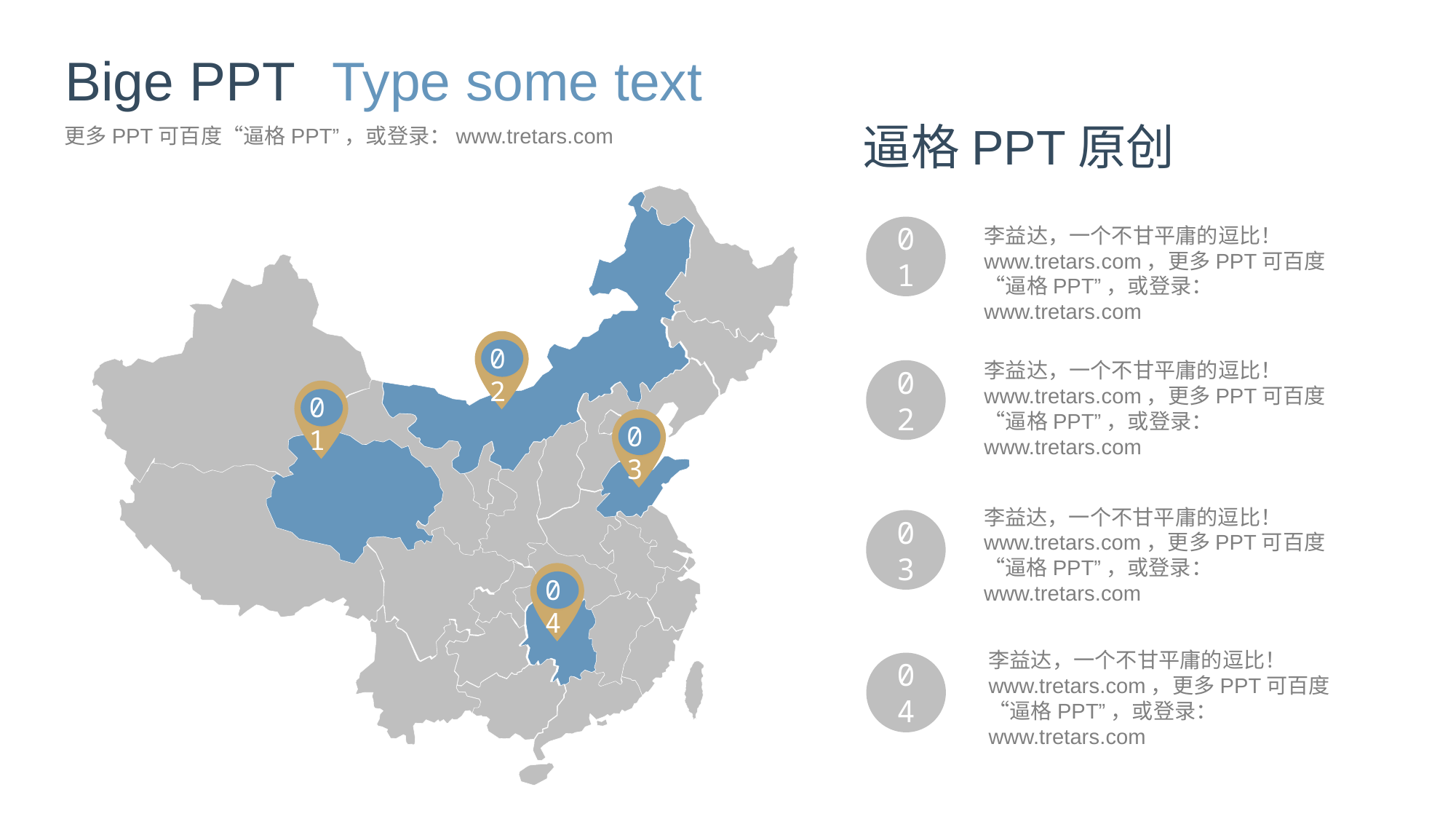

Bige PPT
Type some text
更多PPT可百度“逼格PPT”，或登录：www.tretars.com
逼格PPT原创

01
李益达，一个不甘平庸的逗比！www.tretars.com，更多PPT可百度“逼格PPT”，或登录：www.tretars.com

02

李益达，一个不甘平庸的逗比！www.tretars.com，更多PPT可百度“逼格PPT”，或登录：www.tretars.com
02

01

03

李益达，一个不甘平庸的逗比！www.tretars.com，更多PPT可百度“逼格PPT”，或登录：www.tretars.com
03

04

李益达，一个不甘平庸的逗比！www.tretars.com，更多PPT可百度“逼格PPT”，或登录：www.tretars.com
04